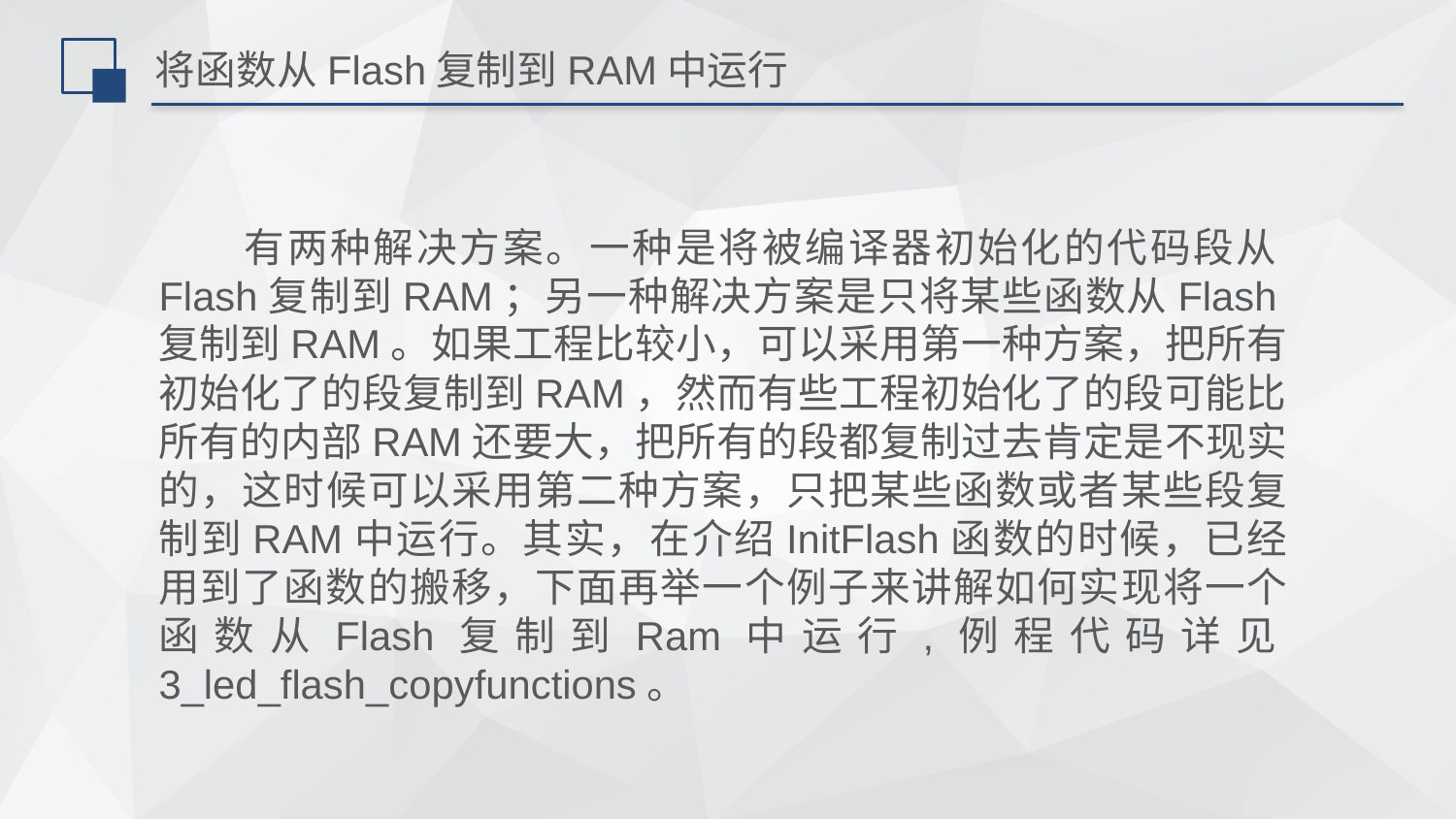

# 将函数从Flash复制到RAM中运行
有两种解决方案。一种是将被编译器初始化的代码段从Flash复制到RAM；另一种解决方案是只将某些函数从Flash复制到RAM。如果工程比较小，可以采用第一种方案，把所有初始化了的段复制到RAM，然而有些工程初始化了的段可能比所有的内部RAM还要大，把所有的段都复制过去肯定是不现实的，这时候可以采用第二种方案，只把某些函数或者某些段复制到RAM中运行。其实，在介绍InitFlash函数的时候，已经用到了函数的搬移，下面再举一个例子来讲解如何实现将一个函数从Flash复制到Ram中运行,例程代码详见3_led_flash_copyfunctions。